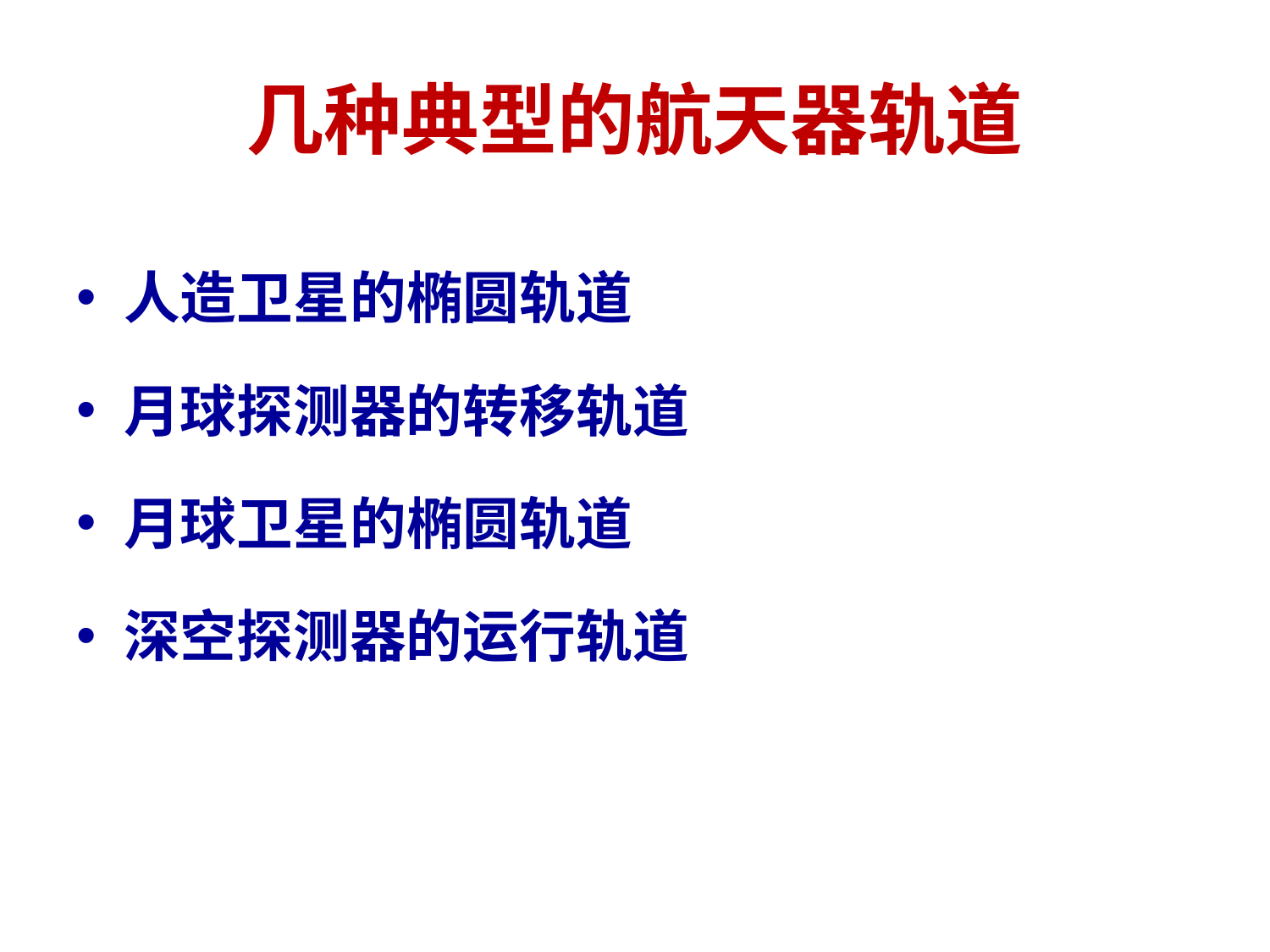

# 几种典型的航天器轨道
人造卫星的椭圆轨道
月球探测器的转移轨道
月球卫星的椭圆轨道
深空探测器的运行轨道